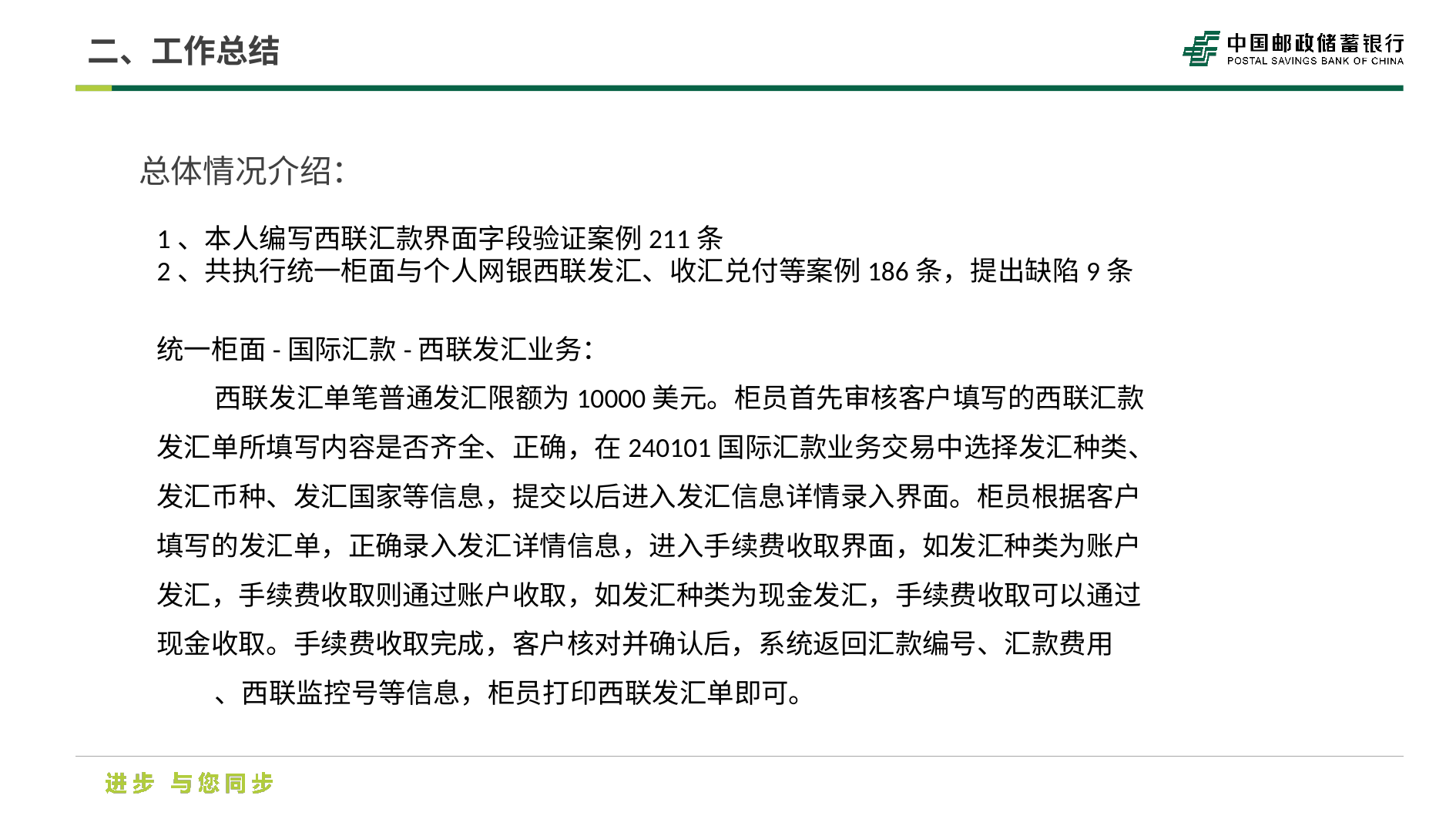

二、工作总结
总体情况介绍：

1、本人编写西联汇款界面字段验证案例211条
2、共执行统一柜面与个人网银西联发汇、收汇兑付等案例186条，提出缺陷9条
统一柜面-国际汇款-西联发汇业务：
西联发汇单笔普通发汇限额为10000美元。柜员首先审核客户填写的西联汇款发汇单所填写内容是否齐全、正确，在240101国际汇款业务交易中选择发汇种类、发汇币种、发汇国家等信息，提交以后进入发汇信息详情录入界面。柜员根据客户填写的发汇单，正确录入发汇详情信息，进入手续费收取界面，如发汇种类为账户发汇，手续费收取则通过账户收取，如发汇种类为现金发汇，手续费收取可以通过现金收取。手续费收取完成，客户核对并确认后，系统返回汇款编号、汇款费用
、西联监控号等信息，柜员打印西联发汇单即可。